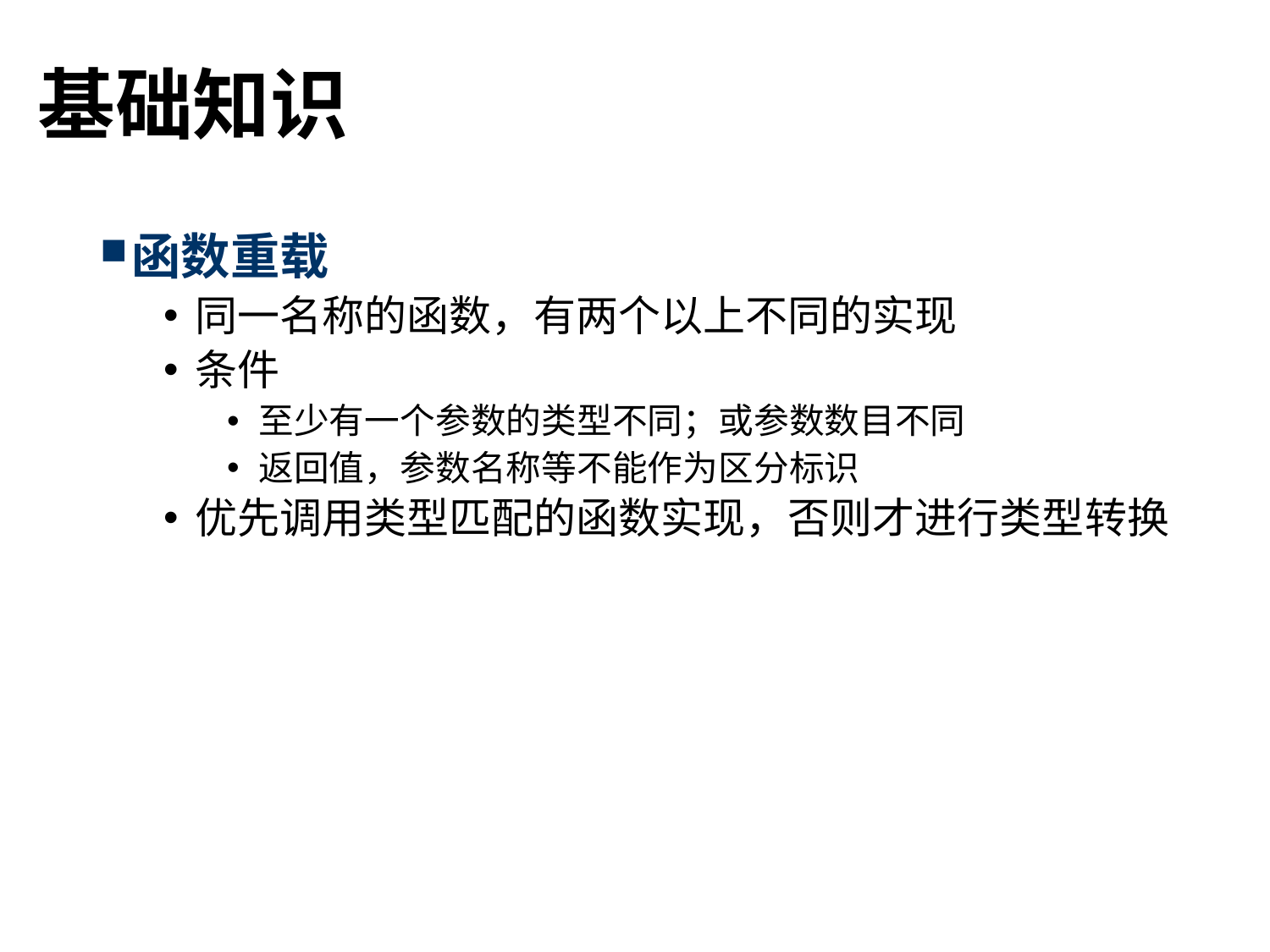

# 基础知识
函数重载
同一名称的函数，有两个以上不同的实现
条件
至少有一个参数的类型不同；或参数数目不同
返回值，参数名称等不能作为区分标识
优先调用类型匹配的函数实现，否则才进行类型转换